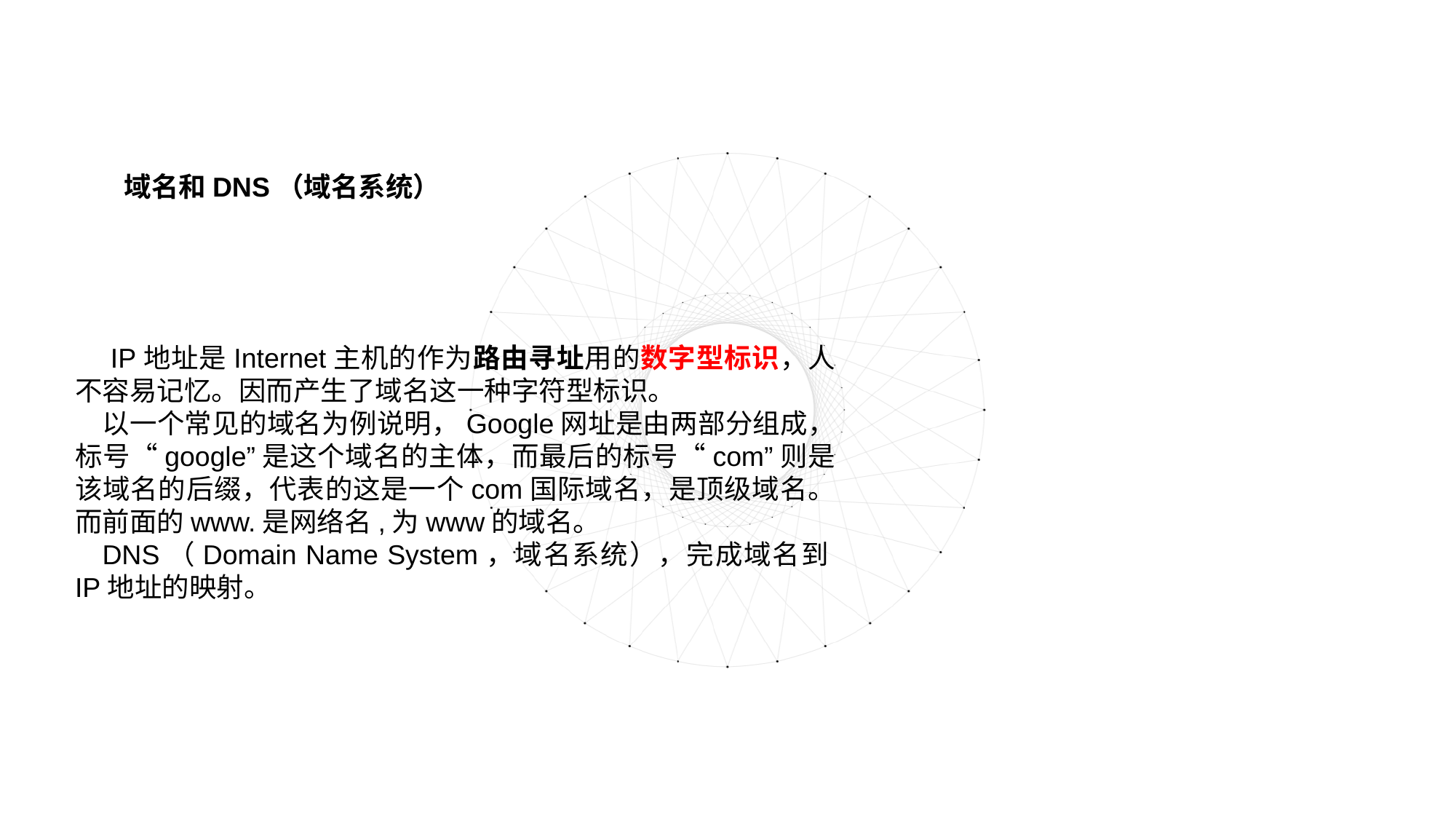

域名和DNS（域名系统）
 IP地址是Internet主机的作为路由寻址用的数字型标识，人不容易记忆。因而产生了域名这一种字符型标识。
以一个常见的域名为例说明，Google网址是由两部分组成，标号“google”是这个域名的主体，而最后的标号“com”则是该域名的后缀，代表的这是一个com国际域名，是顶级域名。而前面的www.是网络名,为www的域名。
DNS（Domain Name System，域名系统），完成域名到IP地址的映射。